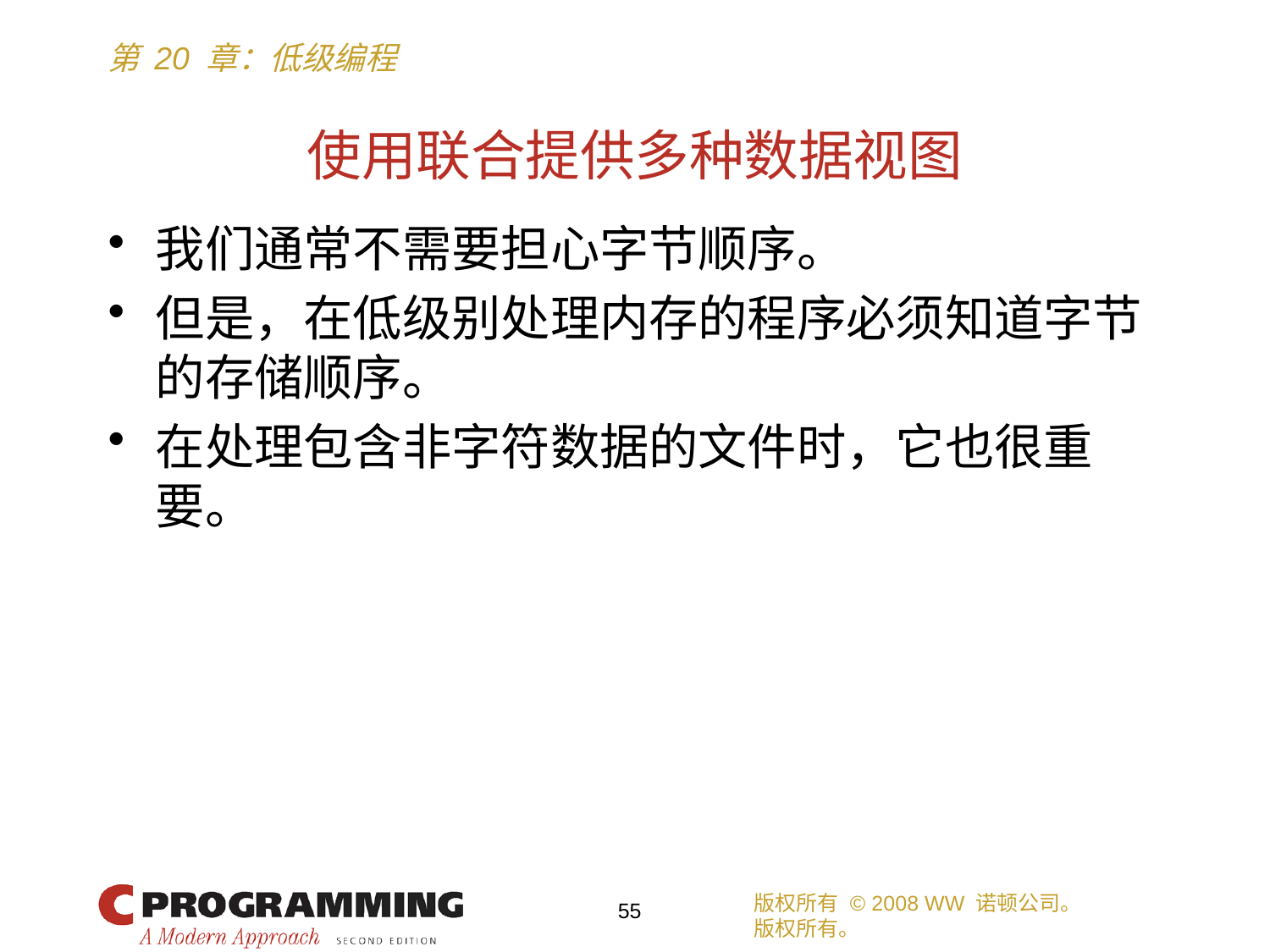

# 使用联合提供多种数据视图
我们通常不需要担心字节顺序。
但是，在低级别处理内存的程序必须知道字节的存储顺序。
在处理包含非字符数据的文件时，它也很重要。

版权所有 © 2008 WW 诺顿公司。
版权所有。
55